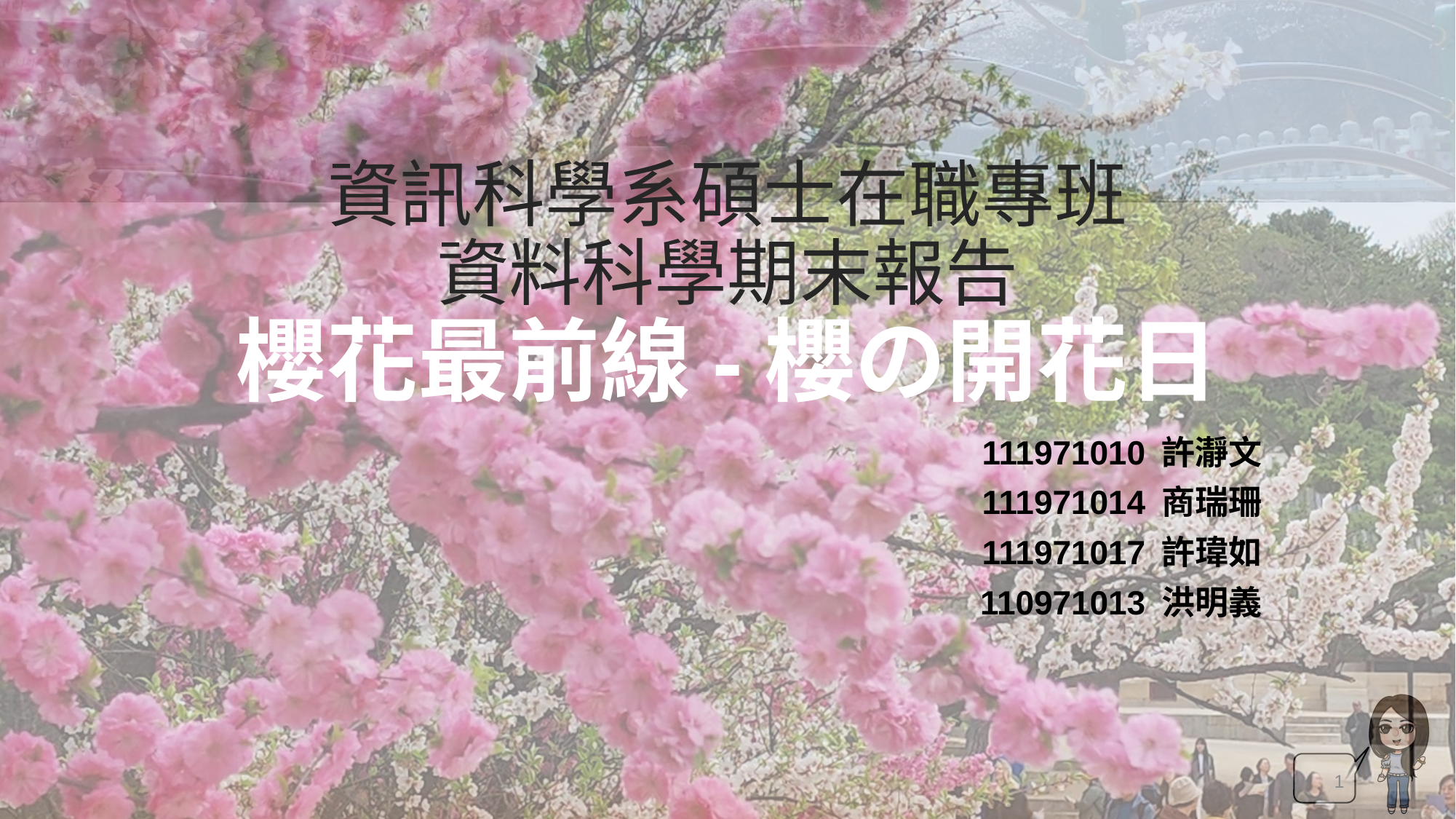

# 資訊科學系碩士在職專班 資料科學期末報告 櫻花最前線-櫻の開花日
111971010 許瀞文
111971014 商瑞珊
111971017 許瑋如
110971013 洪明義

1